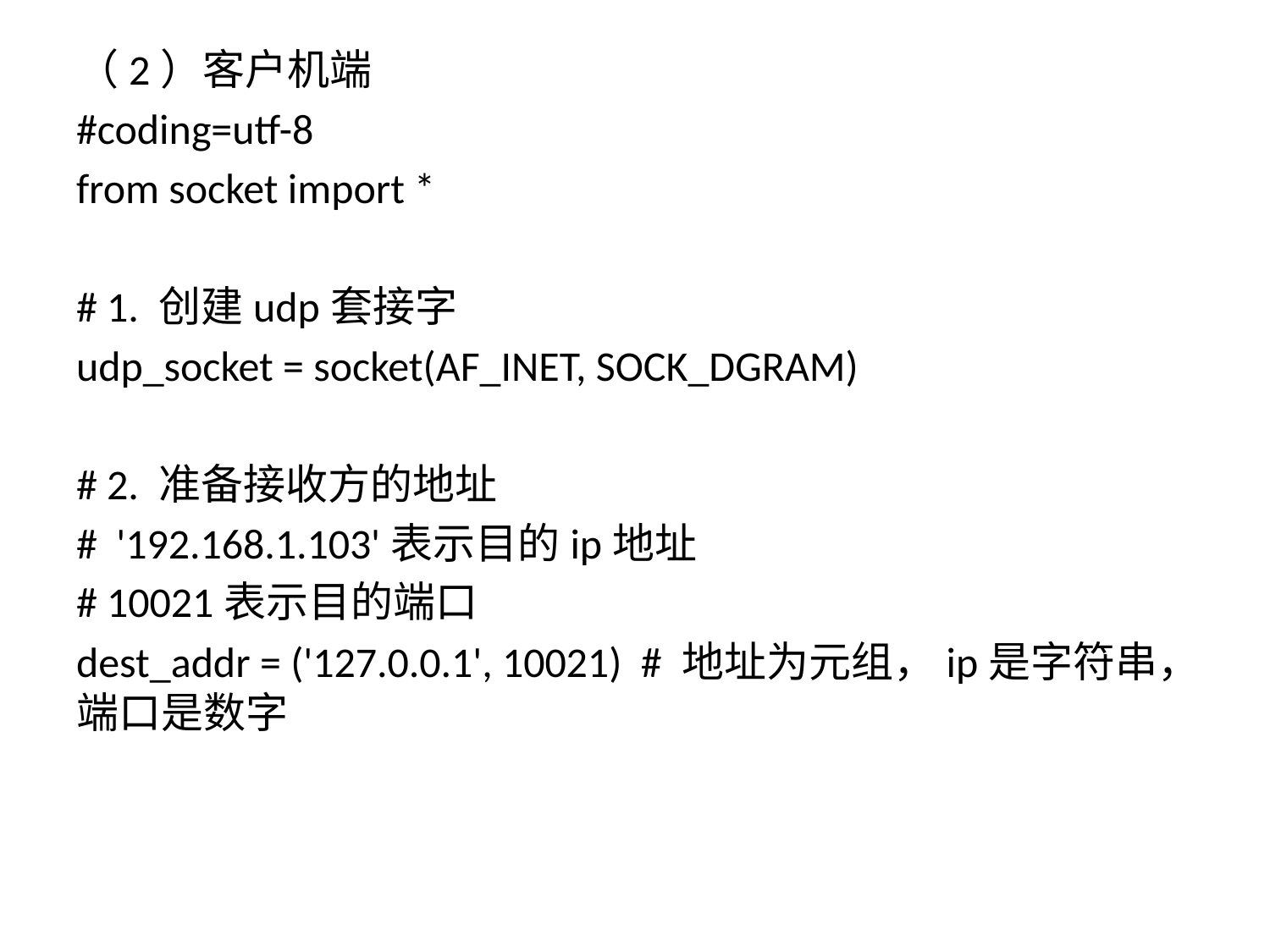

（2）客户机端
#coding=utf-8
from socket import *

# 1. 创建udp套接字
udp_socket = socket(AF_INET, SOCK_DGRAM)

# 2. 准备接收方的地址
#  '192.168.1.103'表示目的ip地址
# 10021表示目的端口
dest_addr = ('127.0.0.1', 10021)  # 地址为元组，ip是字符串，端口是数字